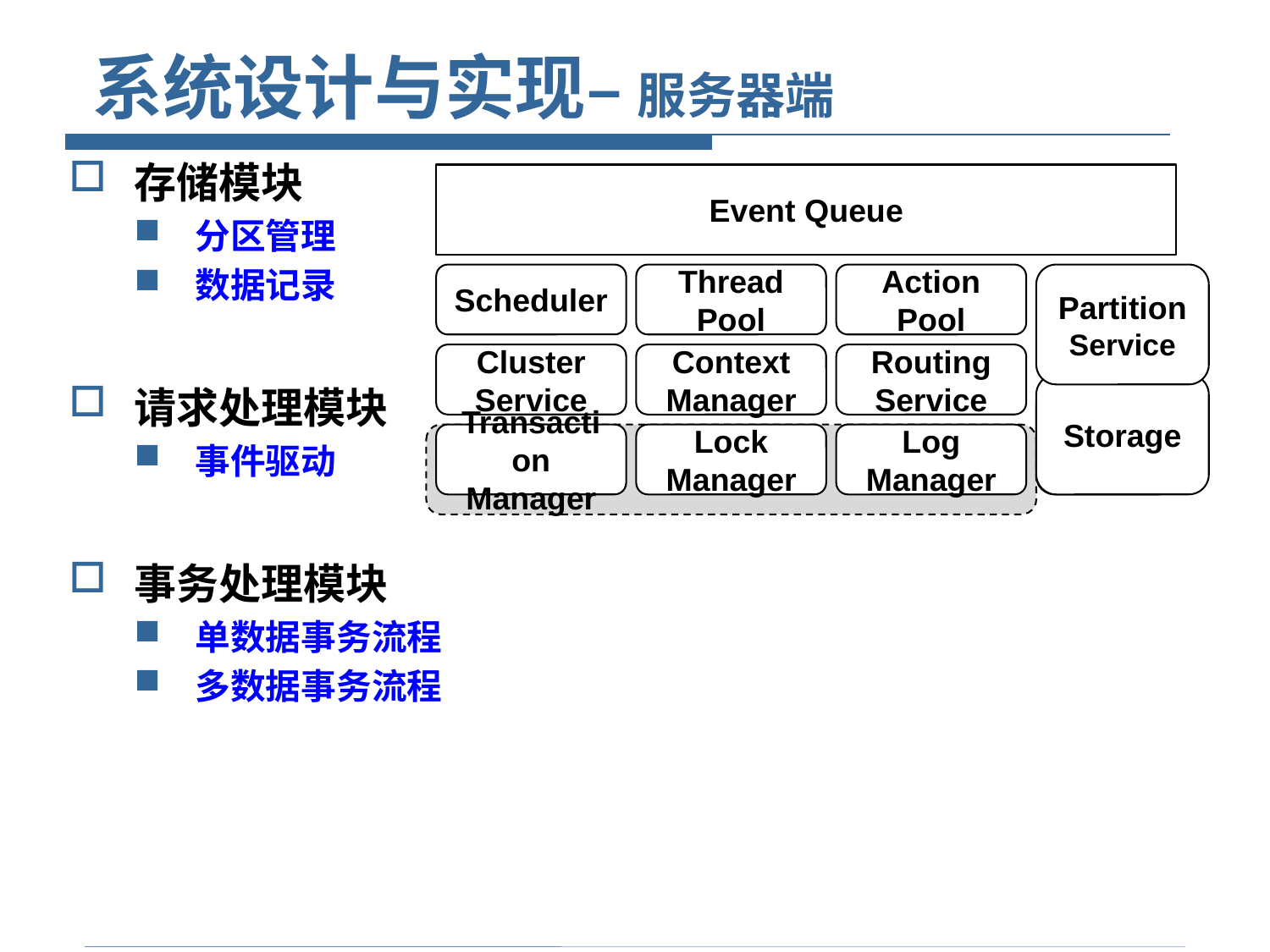

# 系统设计与实现– 服务器端
存储模块
分区管理
数据记录

请求处理模块
事件驱动

事务处理模块
单数据事务流程
多数据事务流程
Event Queue
Scheduler
Thread Pool
Action Pool
Partition
Service
Cluster
Service
Context
Manager
Routing Service
Storage
Storage

Transaction
Manager
Lock
Manager
Log
Manager